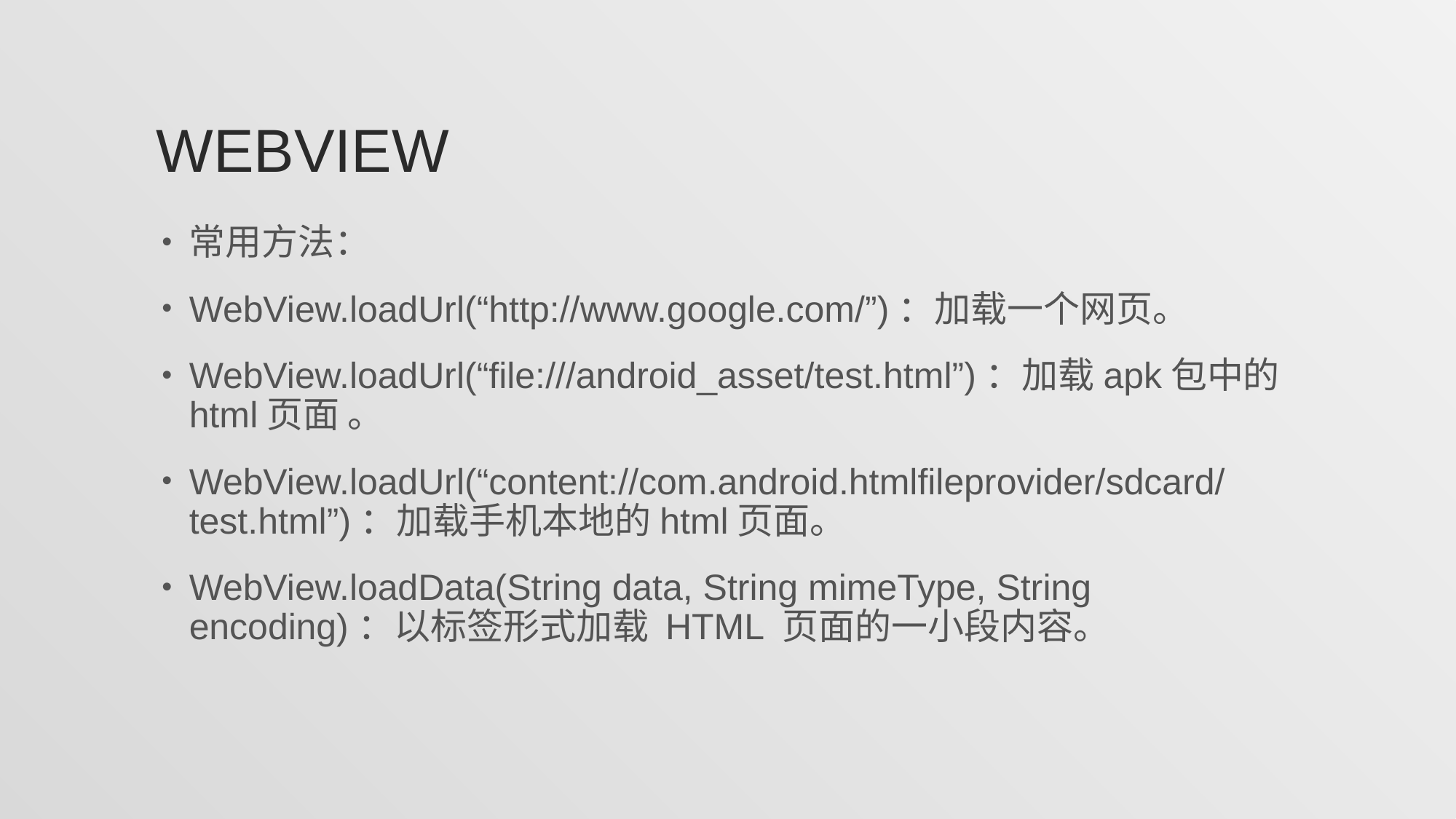

# webview
常用方法：
WebView.loadUrl(“http://www.google.com/”)：加载一个网页。
WebView.loadUrl(“file:///android_asset/test.html”)：加载apk包中的html页面 。
WebView.loadUrl(“content://com.android.htmlfileprovider/sdcard/test.html”)：加载手机本地的html页面。
WebView.loadData(String data, String mimeType, String encoding)：以标签形式加载 HTML 页面的一小段内容。